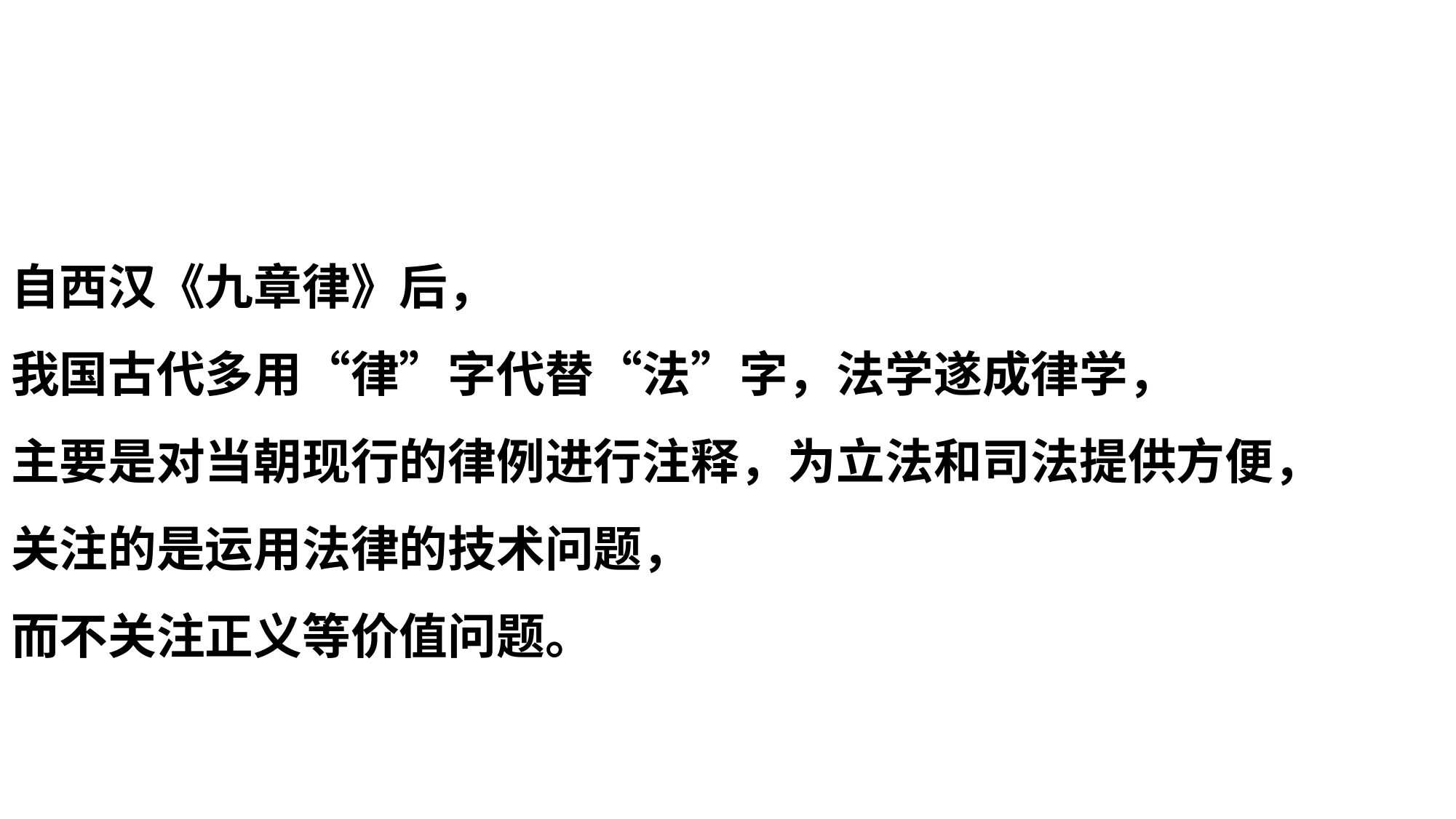

自西汉《九章律》后，
我国古代多用“律”字代替“法”字，法学遂成律学，
主要是对当朝现行的律例进行注释，为立法和司法提供方便，
关注的是运用法律的技术问题，
而不关注正义等价值问题。